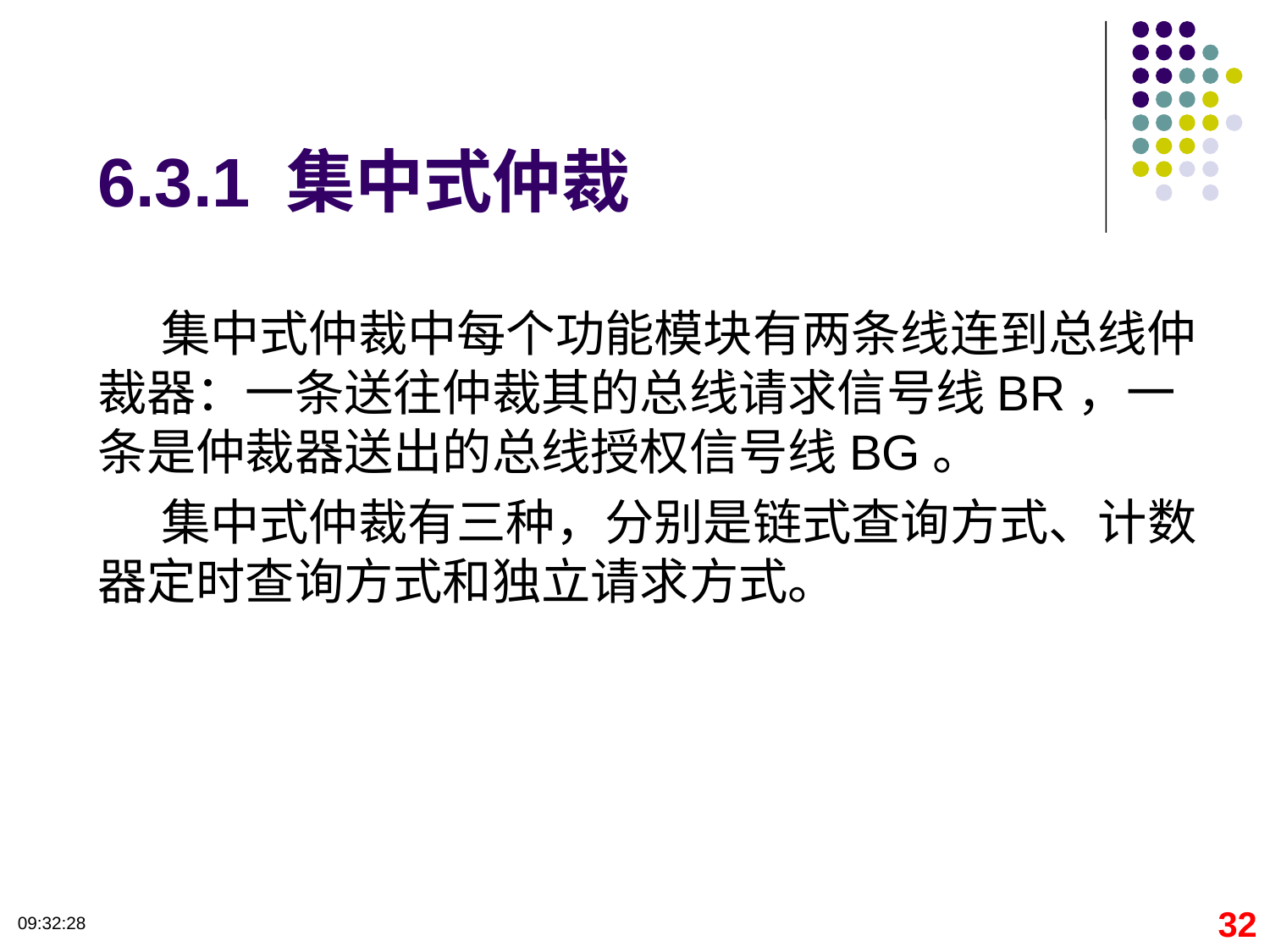

# 6.3.1 集中式仲裁
集中式仲裁中每个功能模块有两条线连到总线仲裁器：一条送往仲裁其的总线请求信号线BR，一条是仲裁器送出的总线授权信号线BG。
集中式仲裁有三种，分别是链式查询方式、计数器定时查询方式和独立请求方式。
32
09:32:28